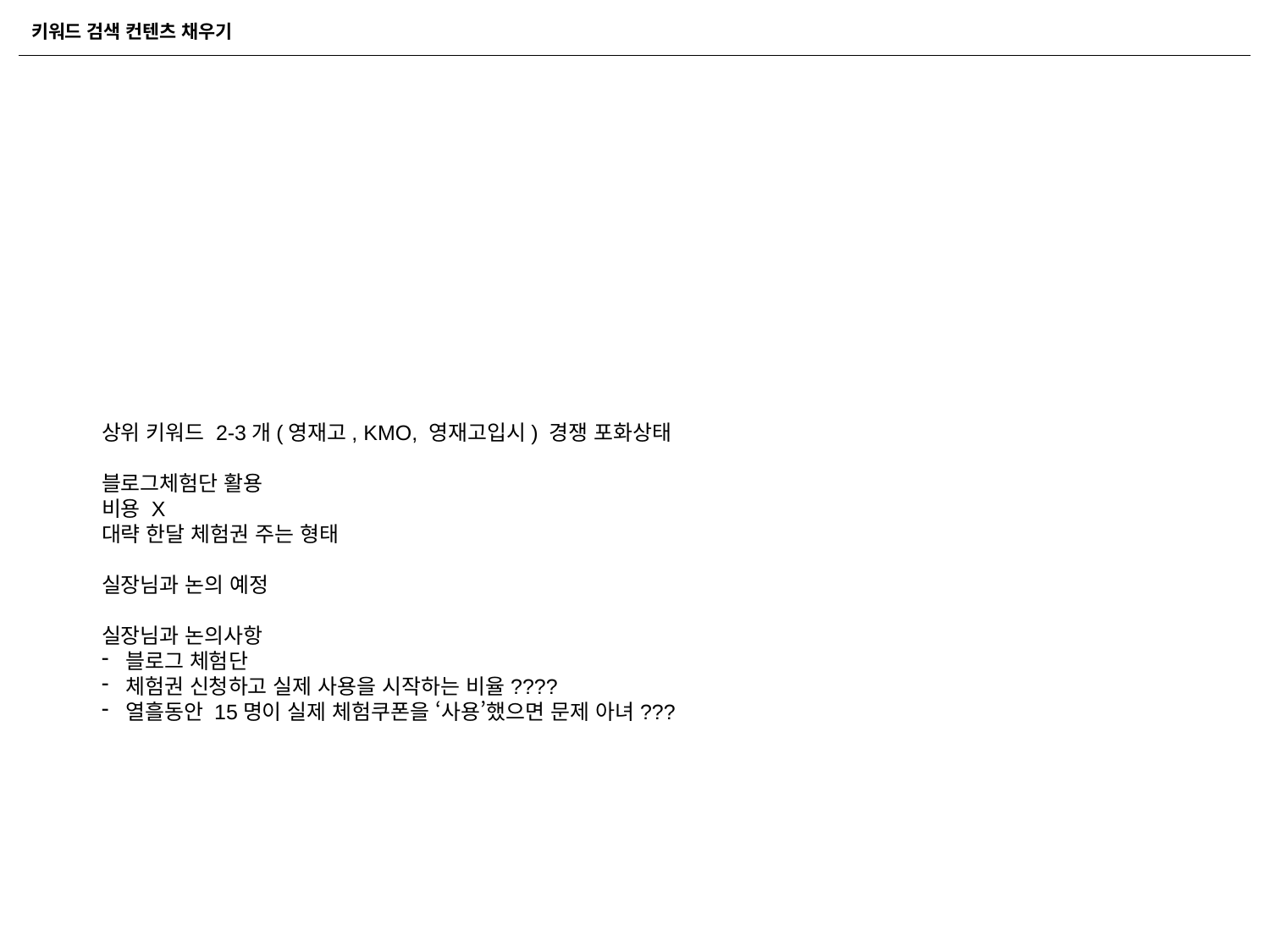

키워드 검색 컨텐츠 채우기
상위 키워드 2-3개(영재고, KMO, 영재고입시) 경쟁 포화상태

블로그체험단 활용
비용 X
대략 한달 체험권 주는 형태

실장님과 논의 예정

실장님과 논의사항
블로그 체험단
체험권 신청하고 실제 사용을 시작하는 비율????
열흘동안 15명이 실제 체험쿠폰을 ‘사용’했으면 문제 아녀???